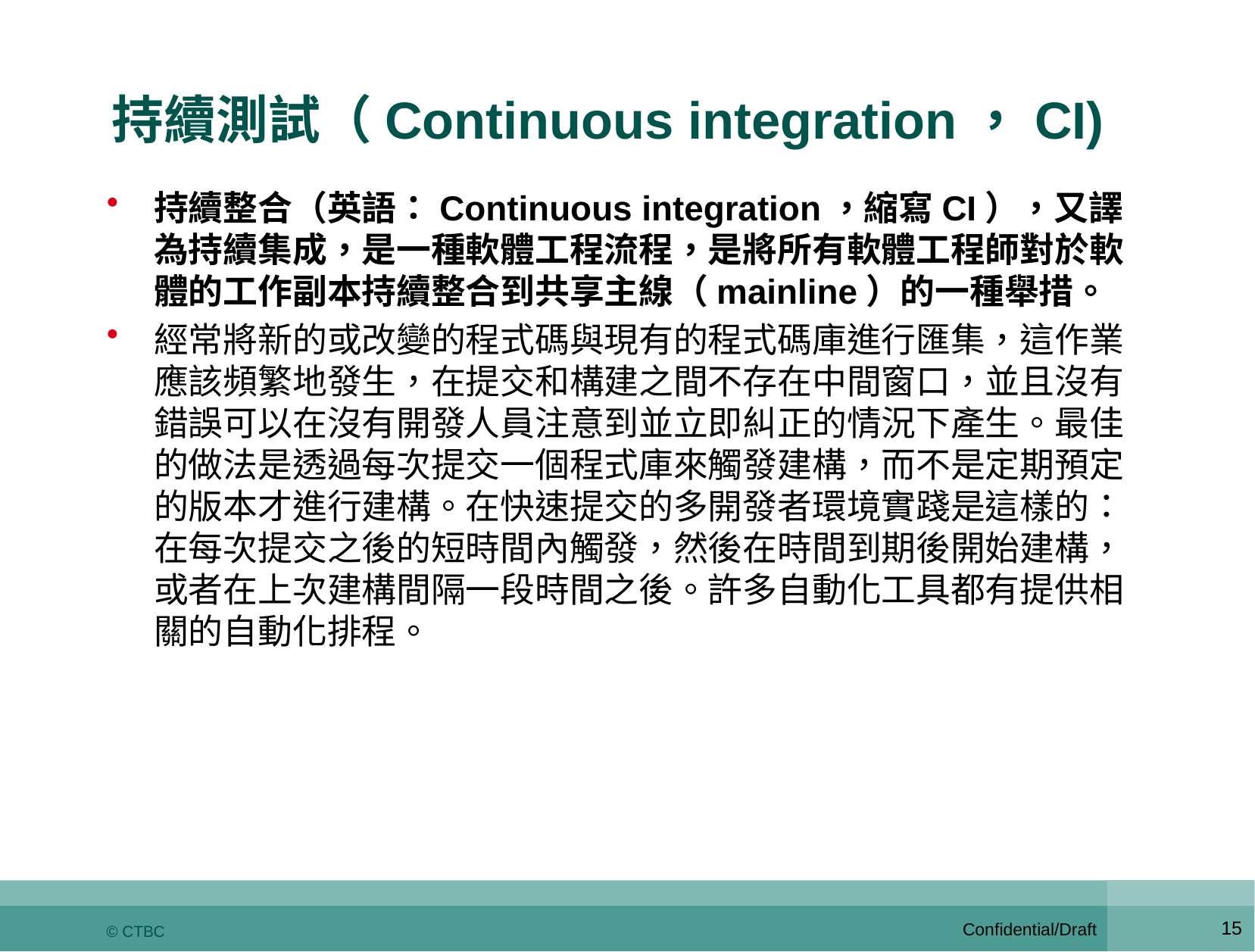

# 持續測試（Continuous integration，CI)
持續整合（英語：Continuous integration，縮寫CI），又譯為持續集成，是一種軟體工程流程，是將所有軟體工程師對於軟體的工作副本持續整合到共享主線（mainline）的一種舉措。
經常將新的或改變的程式碼與現有的程式碼庫進行匯集，這作業應該頻繁地發生，在提交和構建之間不存在中間窗口，並且沒有錯誤可以在沒有開發人員注意到並立即糾正的情況下產生。最佳的做法是透過每次提交一個程式庫來觸發建構，而不是定期預定的版本才進行建構。在快速提交的多開發者環境實踐是這樣的：在每次提交之後的短時間內觸發，然後在時間到期後開始建構，或者在上次建構間隔一段時間之後。許多自動化工具都有提供相關的自動化排程。